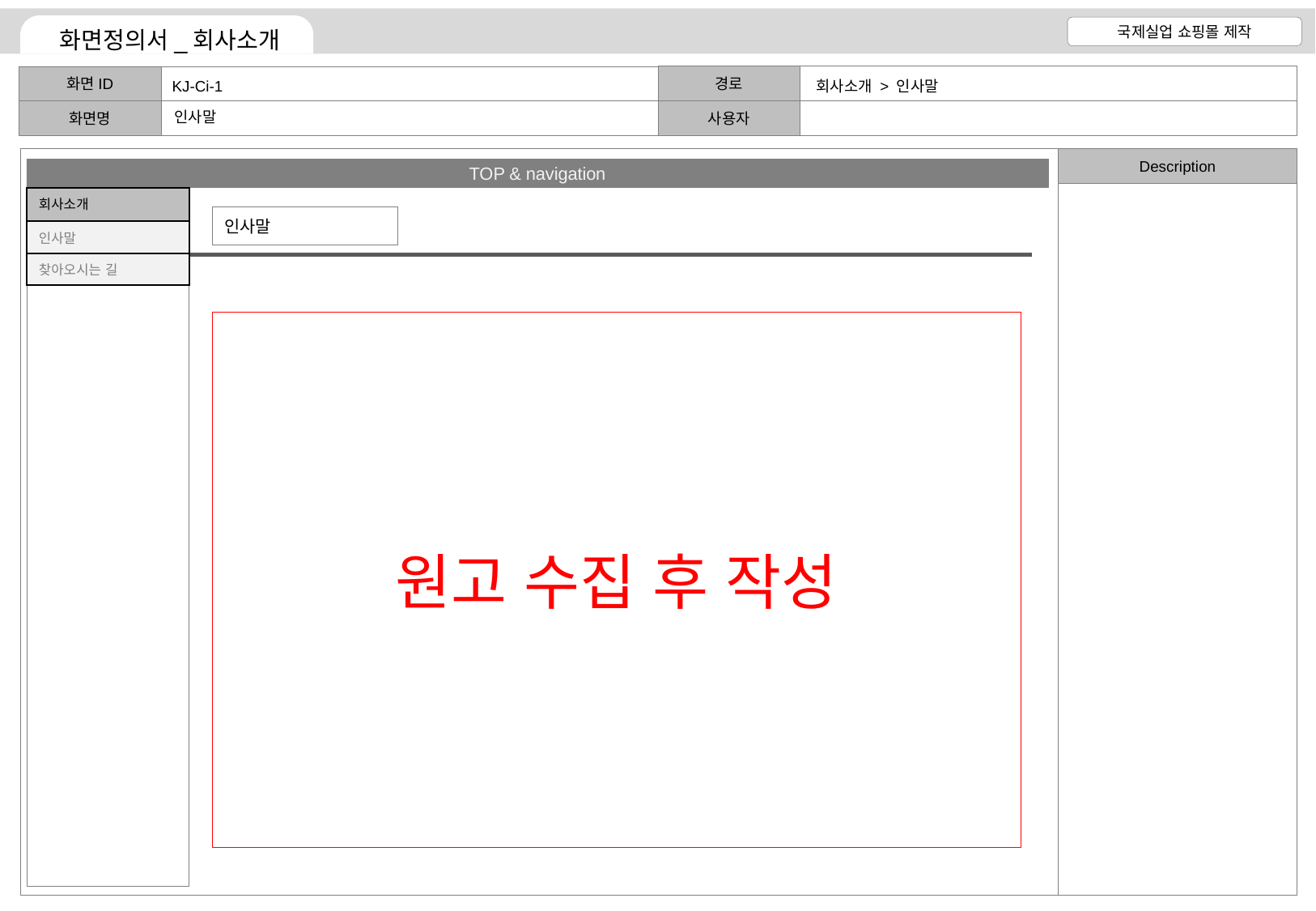

KJ-Ci-1
회사소개 > 인사말
인사말

인사말
원고 수집 후 작성